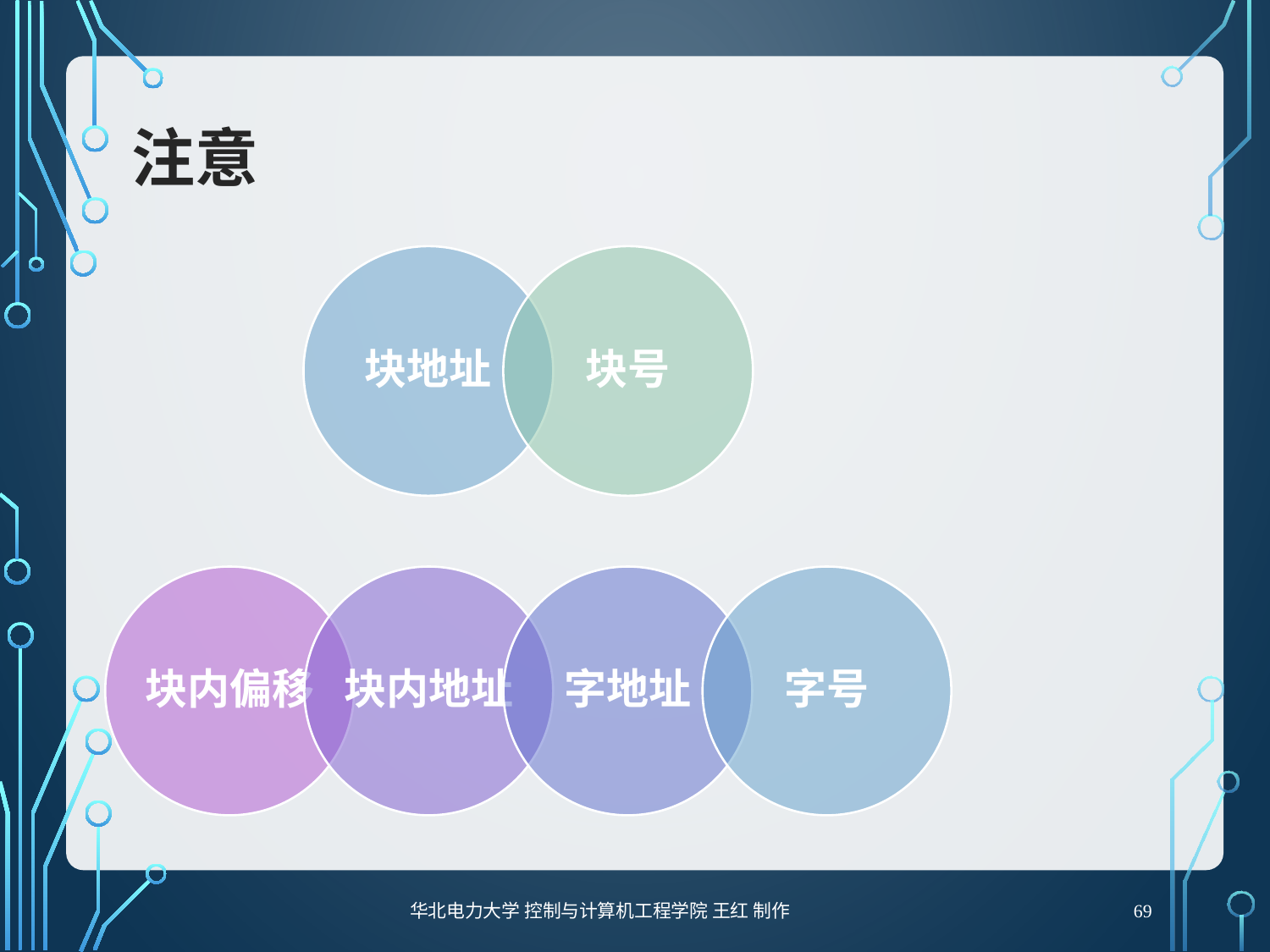

# 注意
块地址
块号
块内偏移
块内地址
字地址
字号
69
华北电力大学 控制与计算机工程学院 王红 制作